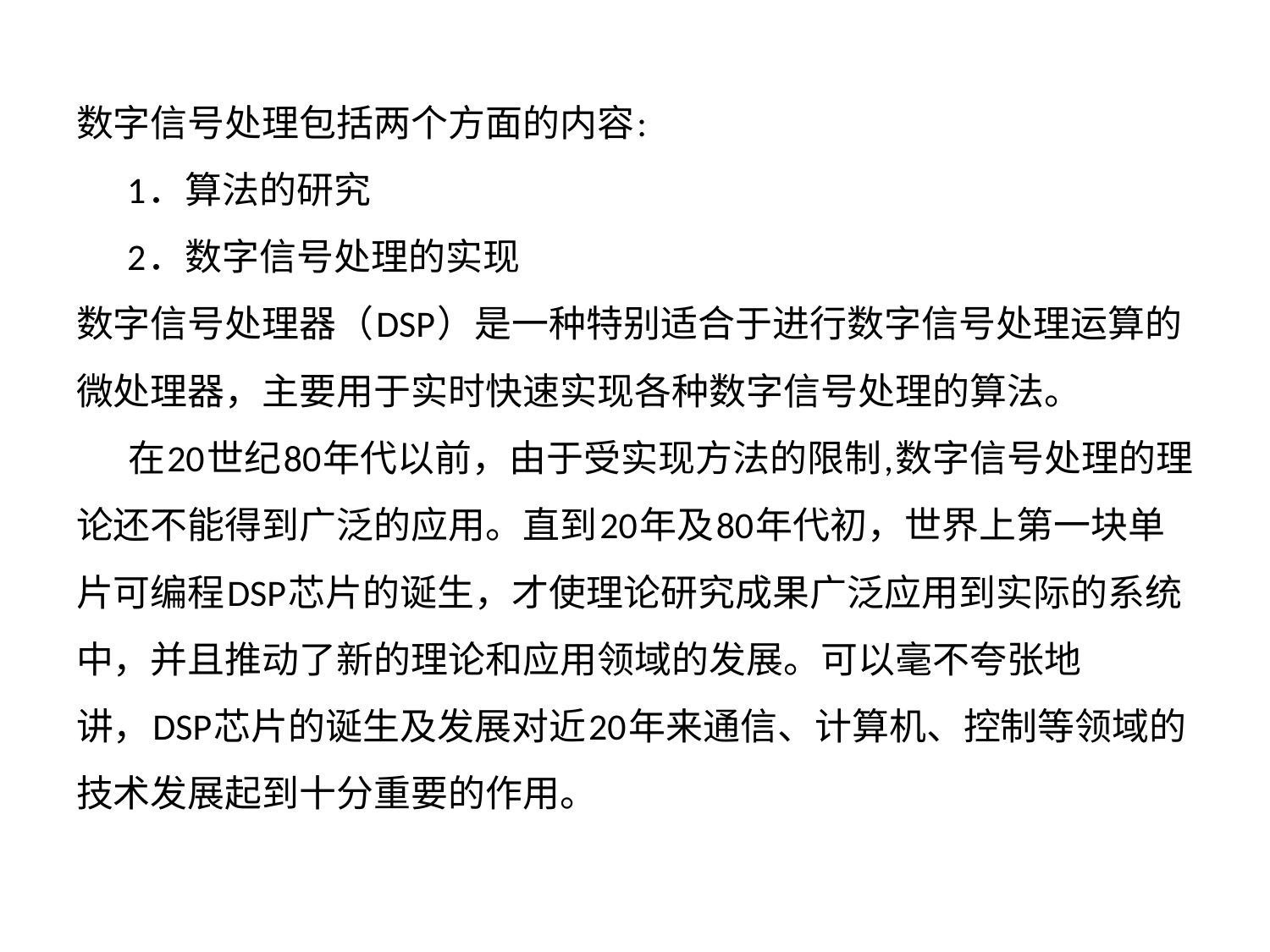

数字信号处理包括两个方面的内容:
      1．算法的研究
      2．数字信号处理的实现
数字信号处理器（DSP）是一种特别适合于进行数字信号处理运算的微处理器，主要用于实时快速实现各种数字信号处理的算法。
      在20世纪80年代以前，由于受实现方法的限制,数字信号处理的理论还不能得到广泛的应用。直到20年及80年代初，世界上第一块单片可编程DSP芯片的诞生，才使理论研究成果广泛应用到实际的系统中，并且推动了新的理论和应用领域的发展。可以毫不夸张地讲，DSP芯片的诞生及发展对近20年来通信、计算机、控制等领域的技术发展起到十分重要的作用。